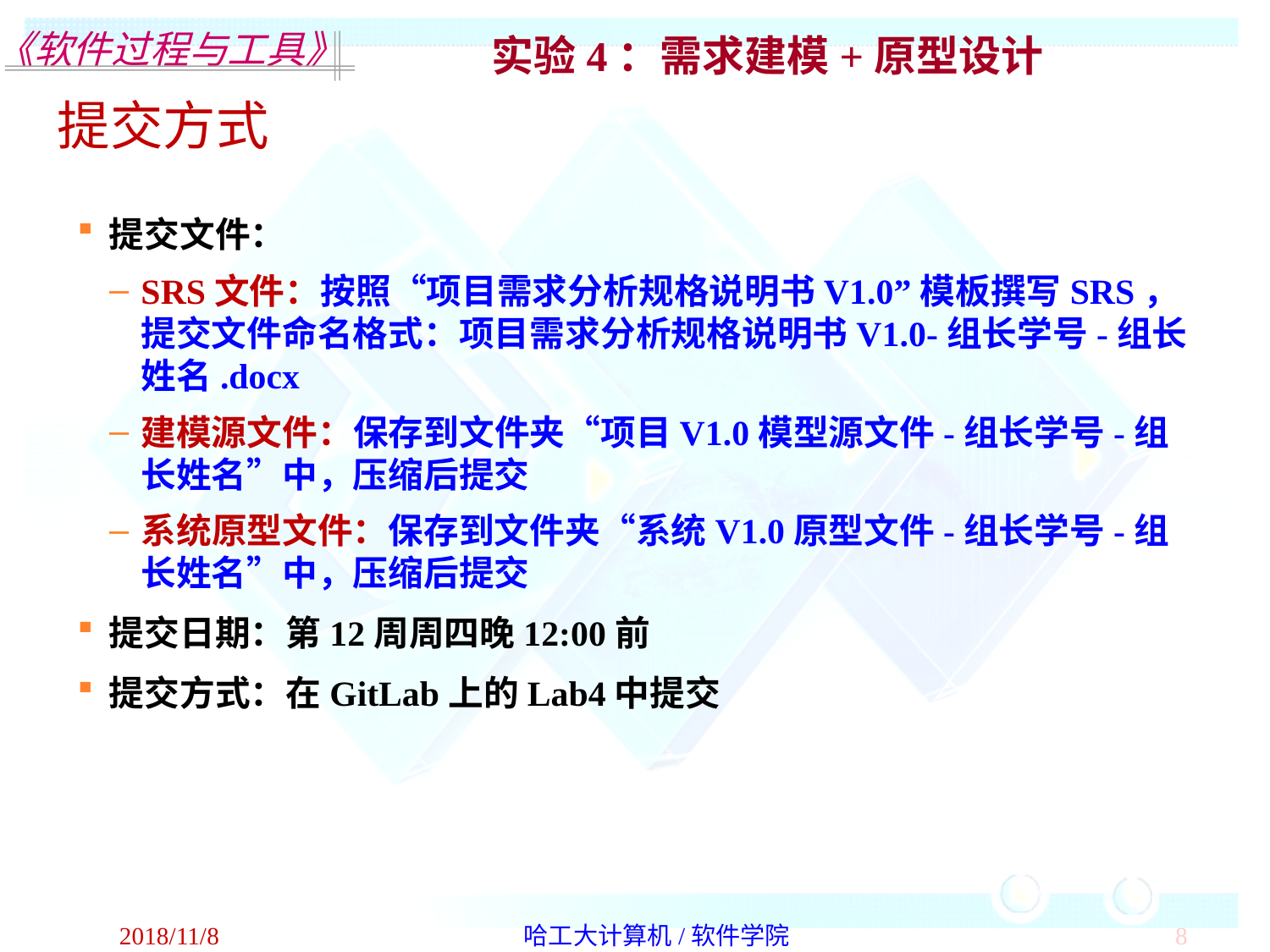

实验4：需求建模+原型设计
提交方式
提交文件：
SRS文件：按照“项目需求分析规格说明书V1.0”模板撰写SRS，提交文件命名格式：项目需求分析规格说明书V1.0-组长学号-组长姓名.docx
建模源文件：保存到文件夹“项目V1.0模型源文件-组长学号-组长姓名”中，压缩后提交
系统原型文件：保存到文件夹“系统V1.0原型文件-组长学号-组长姓名”中，压缩后提交
提交日期：第12周周四晚12:00前
提交方式：在GitLab上的Lab4中提交